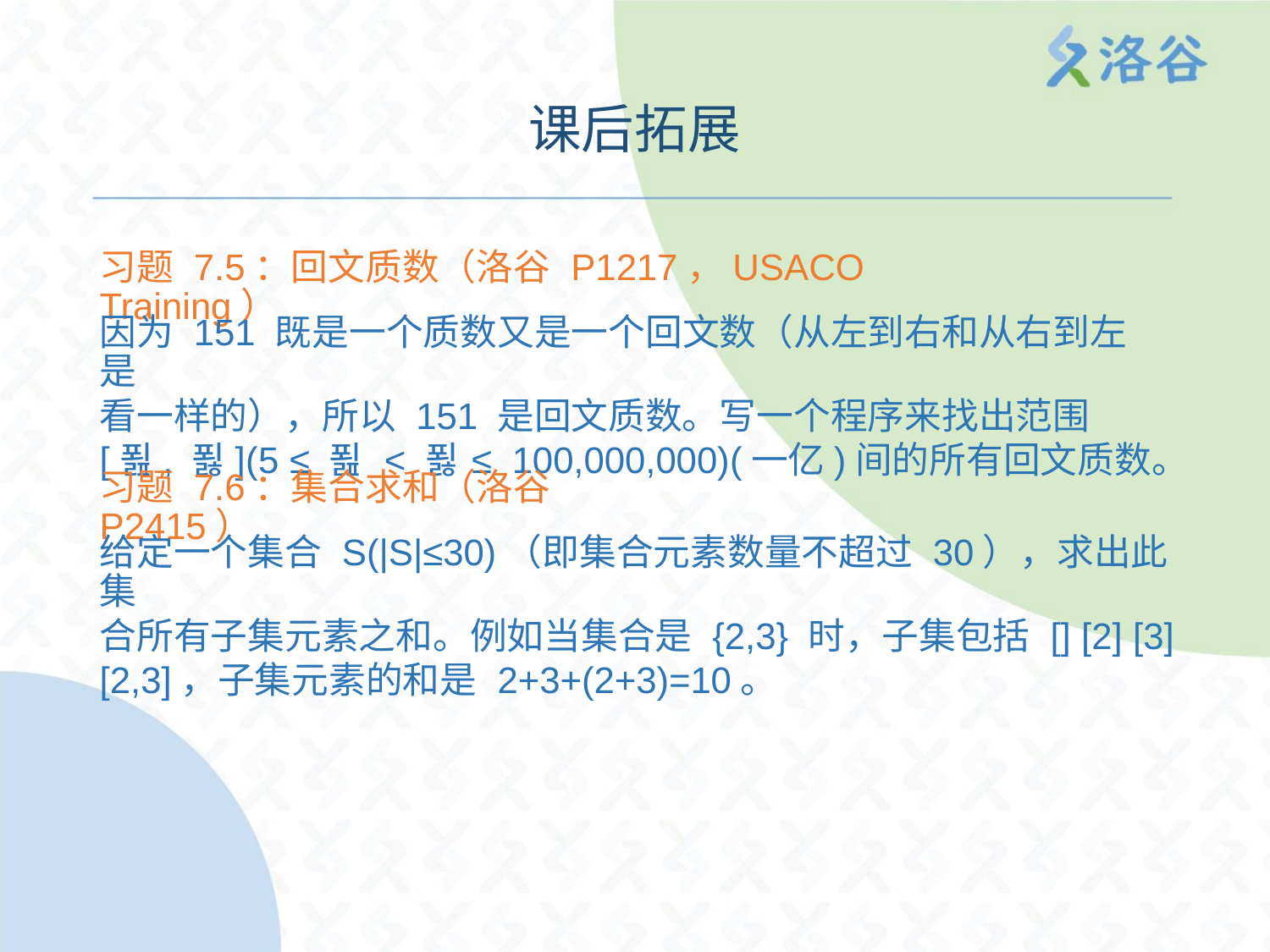

课后拓展
习题 7.5：回文质数（洛谷 P1217，USACO Training）
因为 151 既是一个质数又是一个回文数（从左到右和从右到左是
看一样的），所以 151 是回文质数。写一个程序来找出范围
[푎, 푏](5 ≤ 푎 < 푏 ≤ 100,000,000)(一亿)间的所有回文质数。
习题 7.6：集合求和（洛谷 P2415）
给定一个集合 S(|S|≤30)（即集合元素数量不超过 30），求出此集
合所有子集元素之和。例如当集合是 {2,3} 时，子集包括 [] [2] [3]
[2,3]，子集元素的和是 2+3+(2+3)=10。